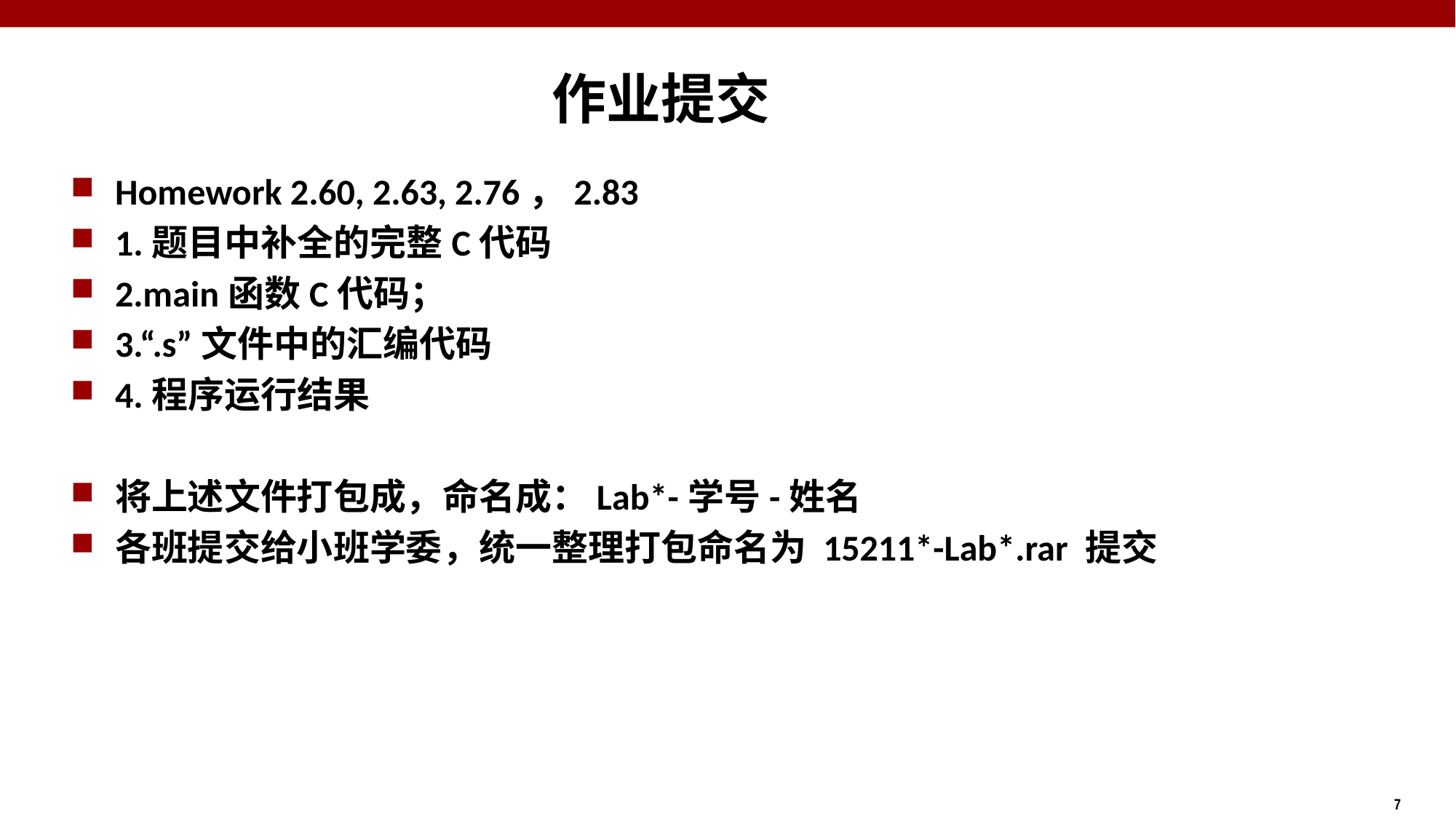

# 作业提交
Homework 2.60, 2.63, 2.76，2.83
1.题目中补全的完整C代码
2.main函数C代码；
3.“.s”文件中的汇编代码
4.程序运行结果

将上述文件打包成，命名成：Lab*-学号-姓名
各班提交给小班学委，统一整理打包命名为 15211*-Lab*.rar 提交